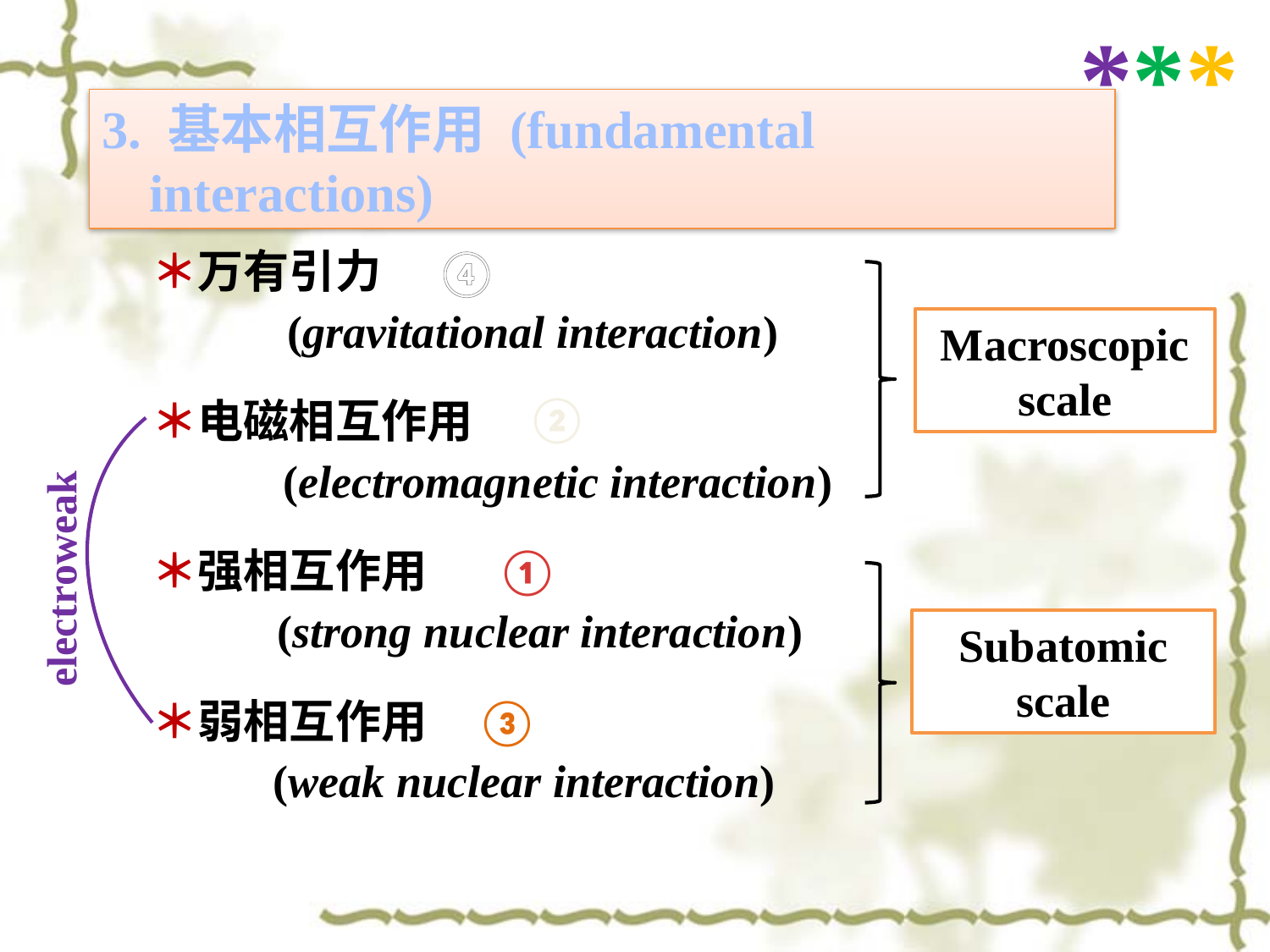

***
3. 基本相互作用 (fundamental interactions)
＊万有引力
④

Macroscopic scale
(gravitational interaction)

electroweak
②
＊电磁相互作用
(electromagnetic interaction)
＊强相互作用
①

Subatomic scale
(strong nuclear interaction)
＊弱相互作用
③
(weak nuclear interaction)